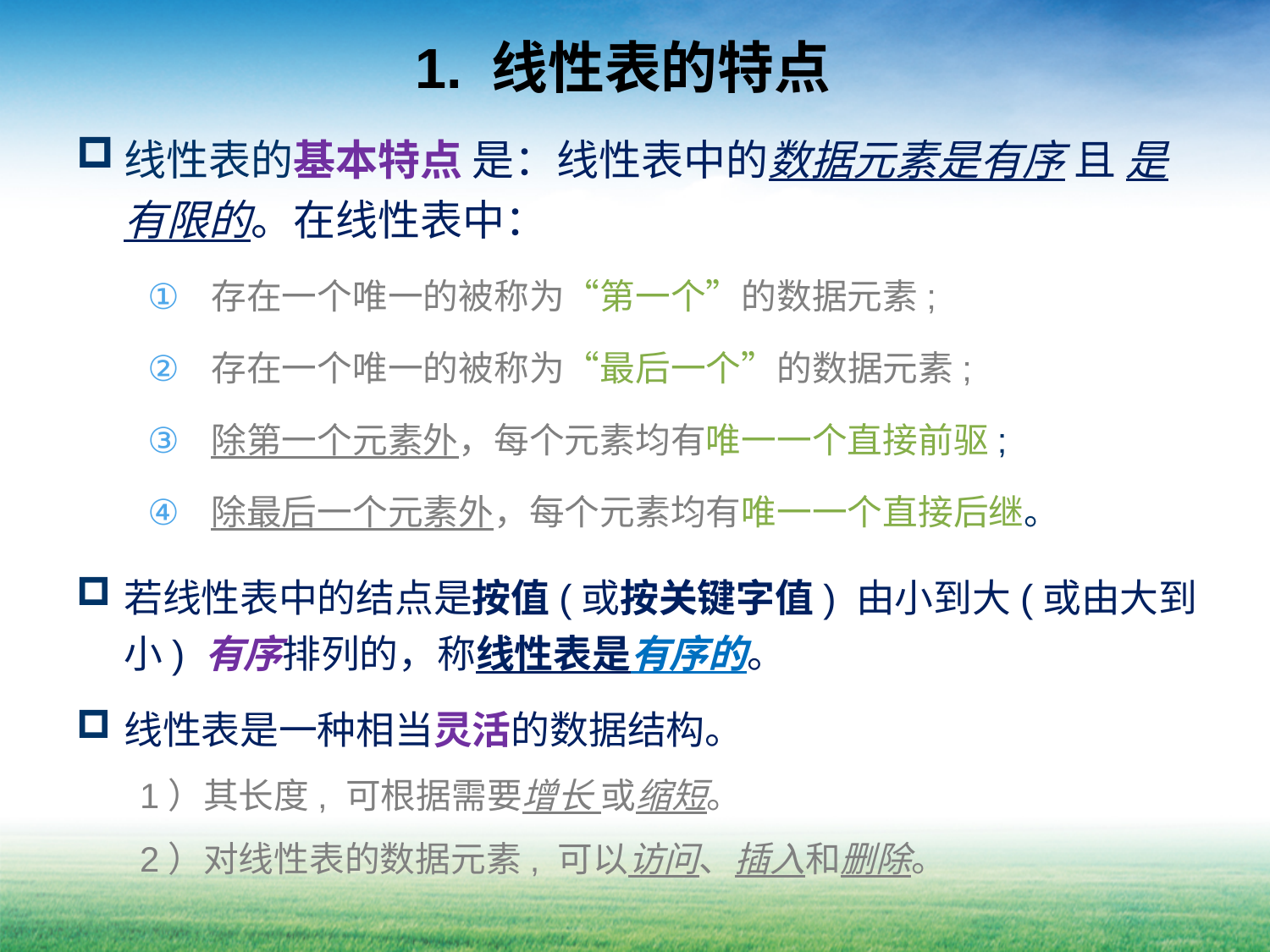

# 1. 线性表的特点
线性表的基本特点 是：线性表中的数据元素是有序 且 是有限的。在线性表中：
存在一个唯一的被称为“第一个”的数据元素;
存在一个唯一的被称为“最后一个”的数据元素;
除第一个元素外，每个元素均有唯一一个直接前驱;
除最后一个元素外，每个元素均有唯一一个直接后继。
若线性表中的结点是按值(或按关键字值) 由小到大(或由大到小) 有序排列的，称线性表是有序的。
线性表是一种相当灵活的数据结构。
1）其长度, 可根据需要增长 或缩短。
2）对线性表的数据元素, 可以访问、插入和删除。